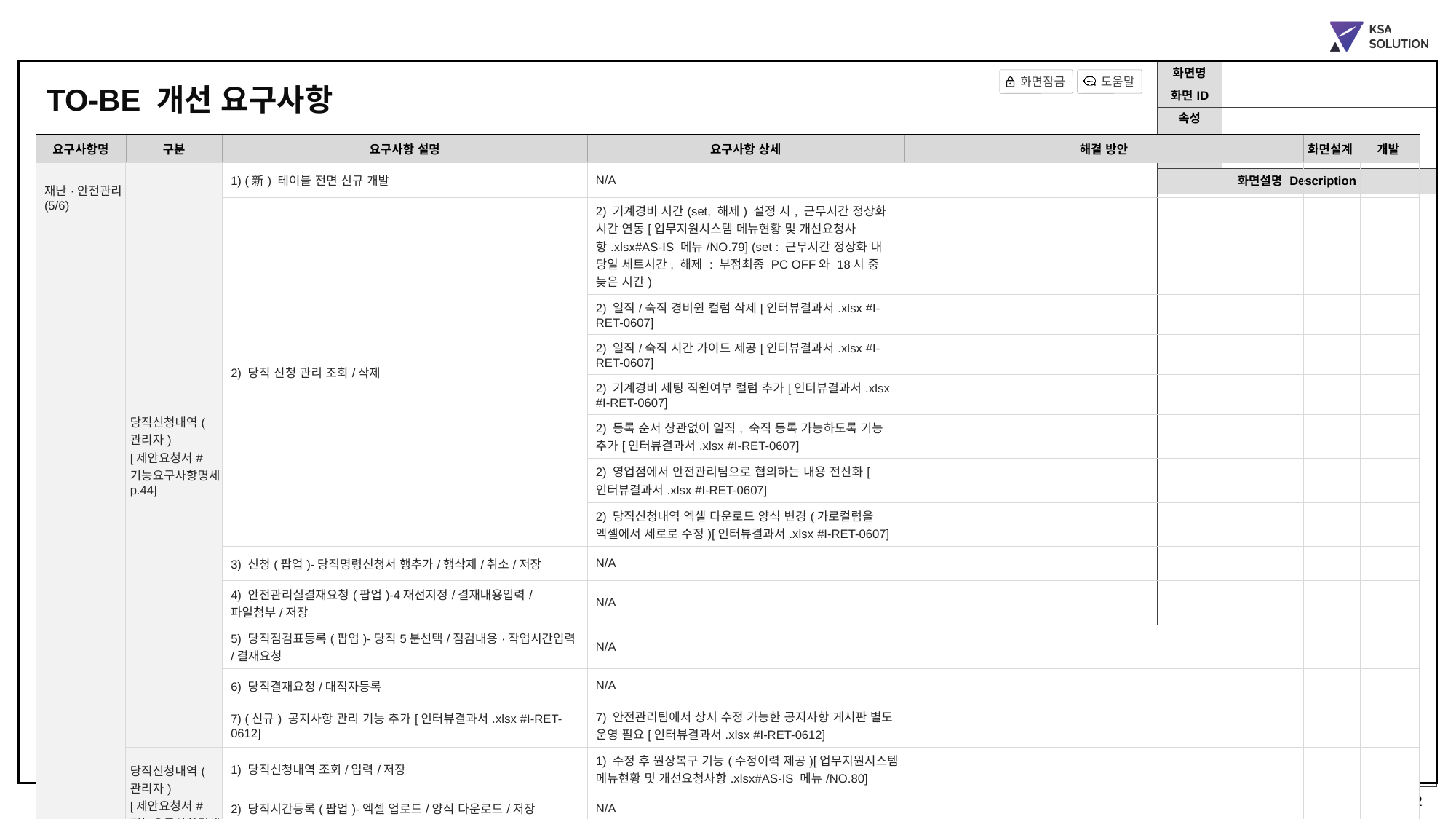

TO-BE 개선 요구사항
| 요구사항명 | 구분 | 요구사항 설명 | 요구사항 상세 | 해결 방안 | 화면설계 | 개발 |
| --- | --- | --- | --- | --- | --- | --- |
| 재난·안전관리 (5/6) | 당직신청내역(관리자) [제안요청서#기능요구사항명세p.44] | 1) (新) 테이블 전면 신규 개발 | N/A |  |  |  |
|  |  | 2) 당직 신청 관리 조회/삭제 | 2) 기계경비 시간(set, 해제) 설정 시, 근무시간 정상화 시간 연동[업무지원시스템 메뉴현황 및 개선요청사항.xlsx#AS-IS 메뉴/NO.79] (set : 근무시간 정상화 내 당일 세트시간, 해제 : 부점최종 PC OFF와 18시 중 늦은 시간) |  |  |  |
|  |  |  | 2) 일직/숙직 경비원 컬럼 삭제[인터뷰결과서.xlsx #I-RET-0607] |  |  |  |
|  |  |  | 2) 일직/숙직 시간 가이드 제공[인터뷰결과서.xlsx #I-RET-0607] |  |  |  |
|  |  |  | 2) 기계경비 세팅 직원여부 컬럼 추가[인터뷰결과서.xlsx #I-RET-0607] |  |  |  |
|  |  |  | 2) 등록 순서 상관없이 일직, 숙직 등록 가능하도록 기능 추가[인터뷰결과서.xlsx #I-RET-0607] |  |  |  |
|  |  |  | 2) 영업점에서 안전관리팀으로 협의하는 내용 전산화[인터뷰결과서.xlsx #I-RET-0607] |  |  |  |
|  |  |  | 2) 당직신청내역 엑셀 다운로드 양식 변경(가로컬럼을 엑셀에서 세로로 수정)[인터뷰결과서.xlsx #I-RET-0607] |  |  |  |
|  |  | 3) 신청(팝업)-당직명령신청서 행추가/행삭제/취소/저장 | N/A |  |  |  |
|  |  | 4) 안전관리실결재요청(팝업)-4재선지정/결재내용입력/파일첨부/저장 | N/A |  |  |  |
|  |  | 5) 당직점검표등록(팝업)-당직5분선택/점검내용·작업시간입력/결재요청 | N/A |  |  |  |
|  |  | 6) 당직결재요청/대직자등록 | N/A |  |  |  |
|  |  | 7) (신규) 공지사항 관리 기능 추가[인터뷰결과서.xlsx #I-RET-0612] | 7) 안전관리팀에서 상시 수정 가능한 공지사항 게시판 별도 운영 필요[인터뷰결과서.xlsx #I-RET-0612] |  |  |  |
|  | 당직신청내역(관리자) [제안요청서#기능요구사항명세p.44] | 1) 당직신청내역 조회/입력/저장 | 1) 수정 후 원상복구 기능(수정이력 제공)[업무지원시스템 메뉴현황 및 개선요청사항.xlsx#AS-IS 메뉴/NO.80] |  |  |  |
|  |  | 2) 당직시간등록(팝업)-엑셀 업로드/양식 다운로드/저장 | N/A |  |  |  |
|  |  | 3) List출력 | N/A |  |  |  |